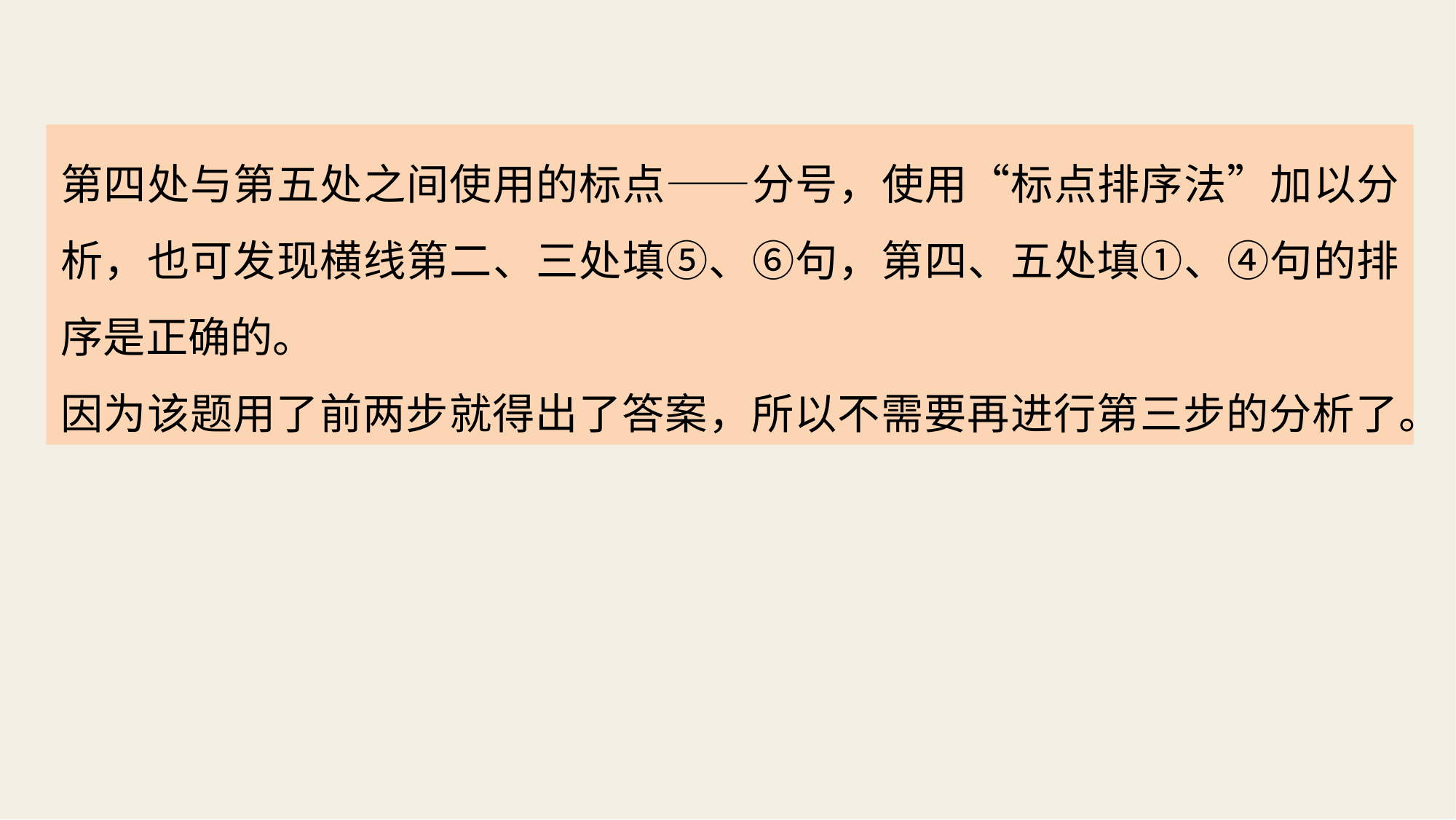

第四处与第五处之间使用的标点——分号，使用“标点排序法”加以分析，也可发现横线第二、三处填⑤、⑥句，第四、五处填①、④句的排序是正确的。
因为该题用了前两步就得出了答案，所以不需要再进行第三步的分析了。